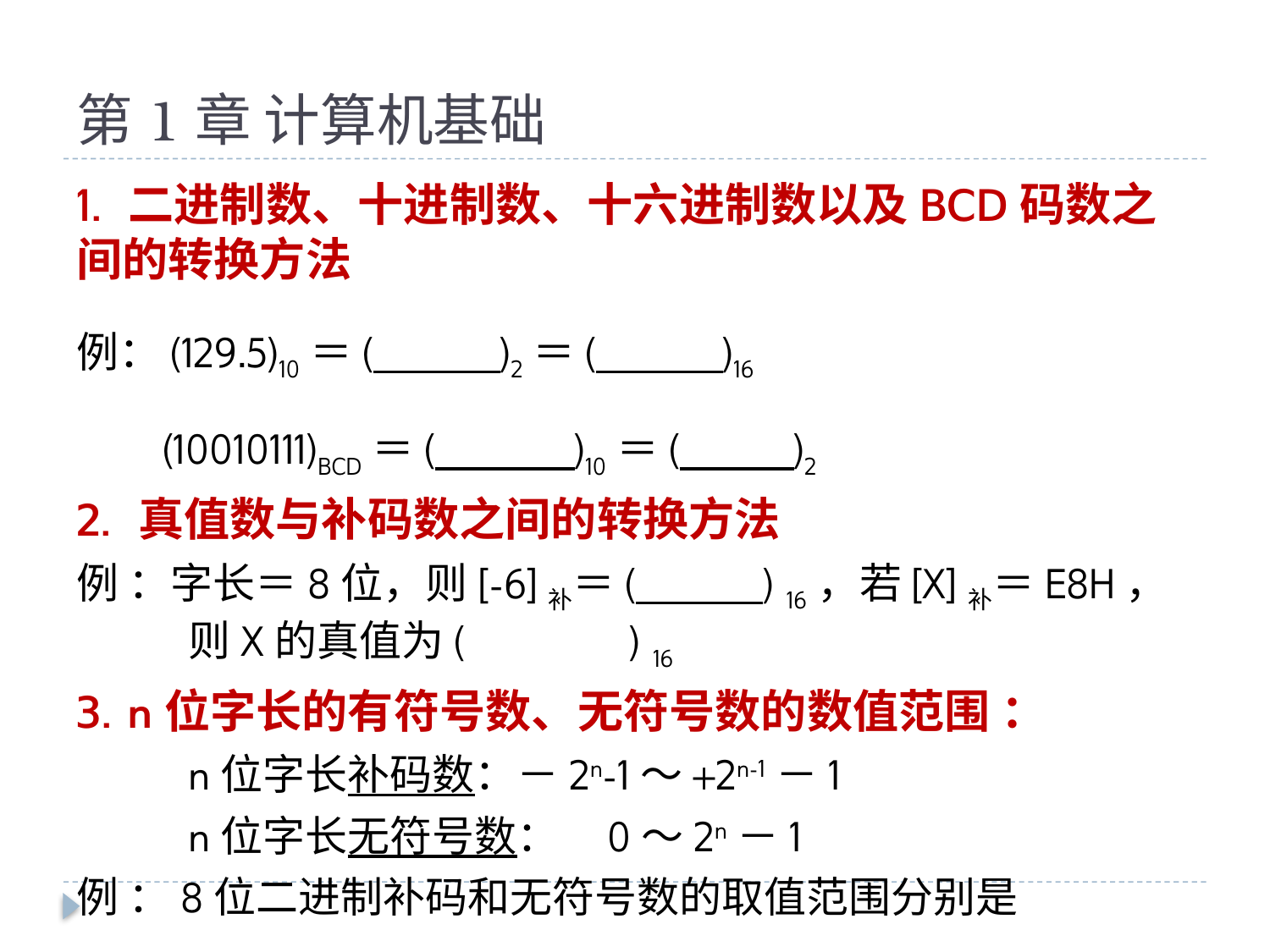

# 第1章 计算机基础
1. 二进制数、十进制数、十六进制数以及BCD码数之间的转换方法
例：(129.5)10＝(          )2＝(          )16
(10010111)BCD＝(           )10＝(         )2
2. 真值数与补码数之间的转换方法
例 ：字长＝8位，则[-6]补＝(          ) 16，若[X]补＝E8H，则X的真值为(             ) 16
3. n位字长的有符号数、无符号数的数值范围 ：
	n位字长补码数：－2n-1～+2n-1－1
 	n位字长无符号数：    0～2n－1
例 ：8位二进制补码和无符号数的取值范围分别是________。